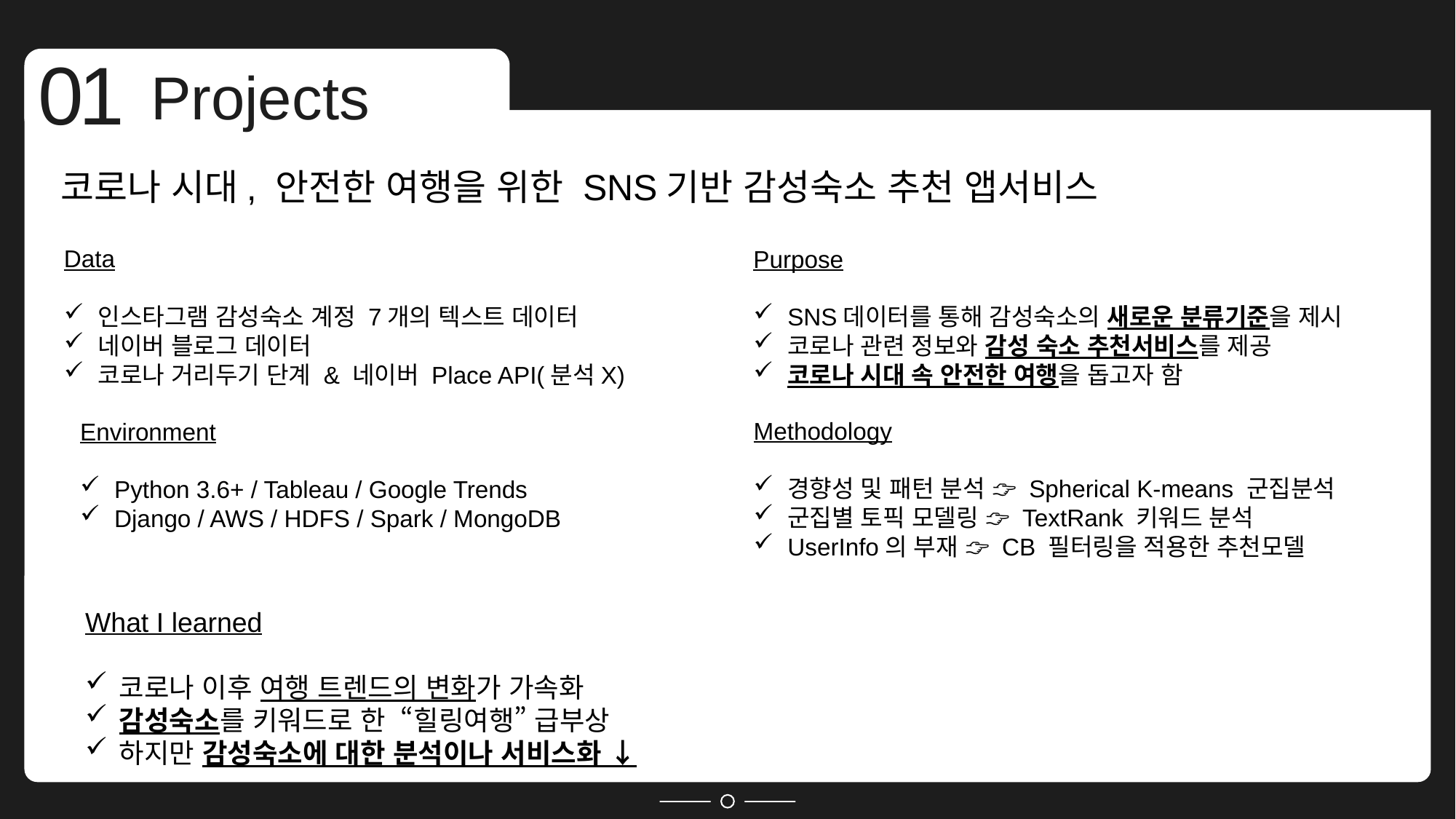

01
Projects
코로나 시대, 안전한 여행을 위한 SNS기반 감성숙소 추천 앱서비스
Data

인스타그램 감성숙소 계정 7개의 텍스트 데이터
네이버 블로그 데이터
코로나 거리두기 단계 & 네이버 Place API(분석X)
Purpose

SNS데이터를 통해 감성숙소의 새로운 분류기준을 제시
코로나 관련 정보와 감성 숙소 추천서비스를 제공
코로나 시대 속 안전한 여행을 돕고자 함
Methodology

경향성 및 패턴 분석 👉 Spherical K-means 군집분석
군집별 토픽 모델링 👉 TextRank 키워드 분석
UserInfo의 부재 👉 CB 필터링을 적용한 추천모델
Environment

Python 3.6+ / Tableau / Google Trends
Django / AWS / HDFS / Spark / MongoDB
What I learned

코로나 이후 여행 트렌드의 변화가 가속화
감성숙소를 키워드로 한  “힐링여행” 급부상
하지만 감성숙소에 대한 분석이나 서비스화 ↓